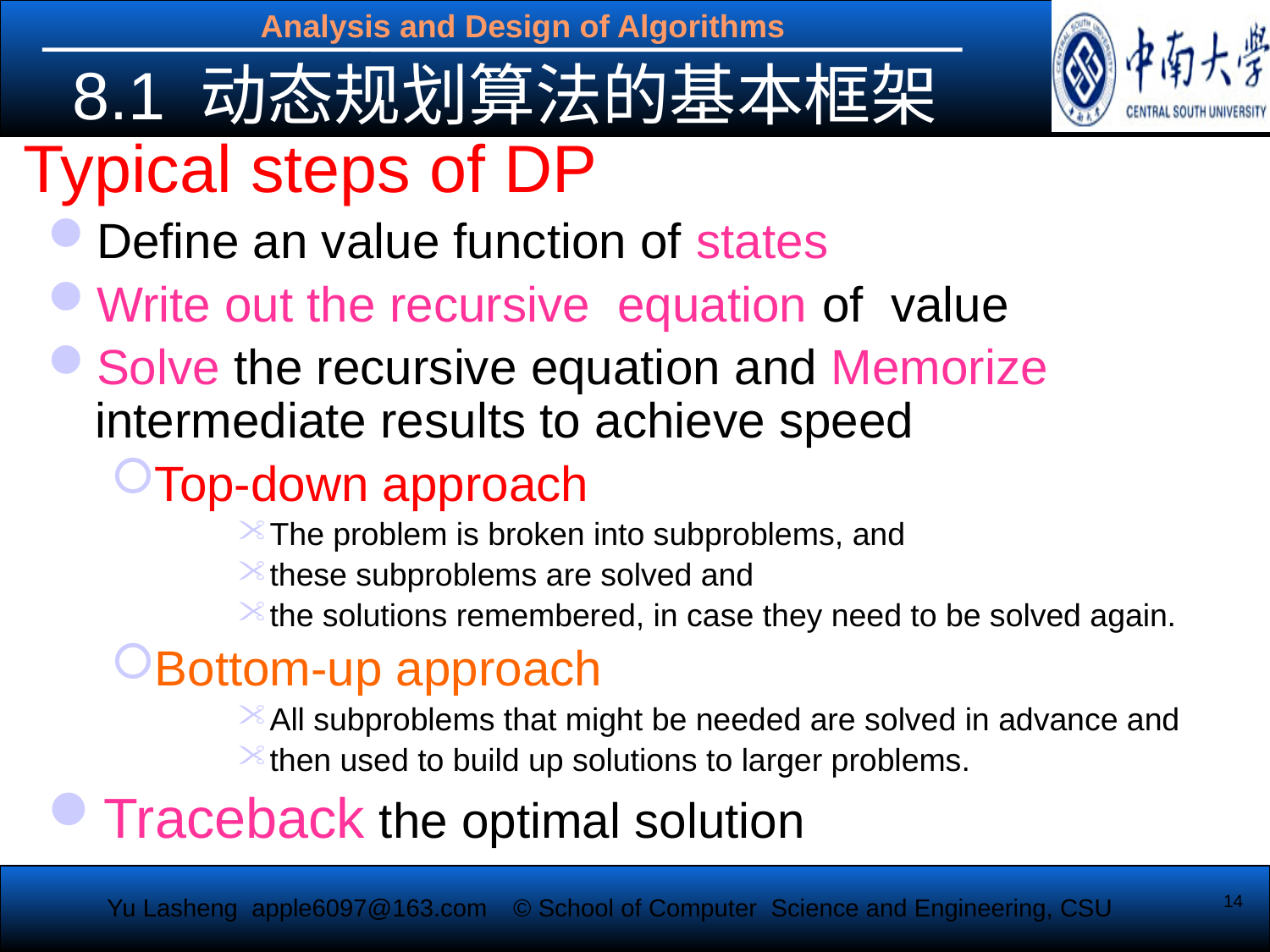

8.1 动态规划算法的基本框架
Typical steps of DP
Define an value function of states
Write out the recursive  equation of  value
Solve the recursive equation and Memorize intermediate results to achieve speed
Top-down approach
The problem is broken into subproblems, and
these subproblems are solved and
the solutions remembered, in case they need to be solved again.
Bottom-up approach
All subproblems that might be needed are solved in advance and
then used to build up solutions to larger problems.
Traceback the optimal solution

14